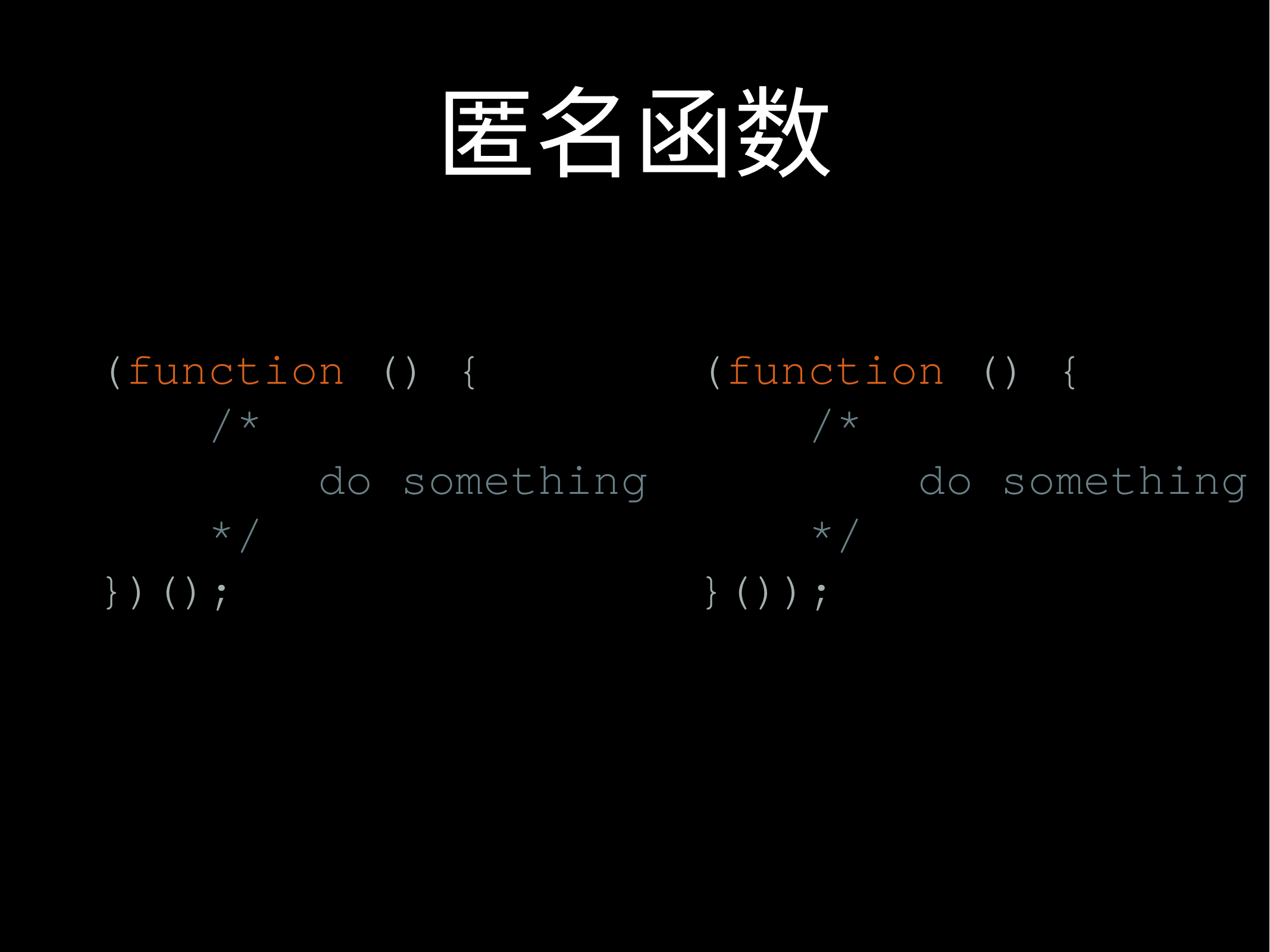

# 匿名函数
(function () {
    /*
        do something
    */
})();
(function () {
    /*
        do something
    */
}());